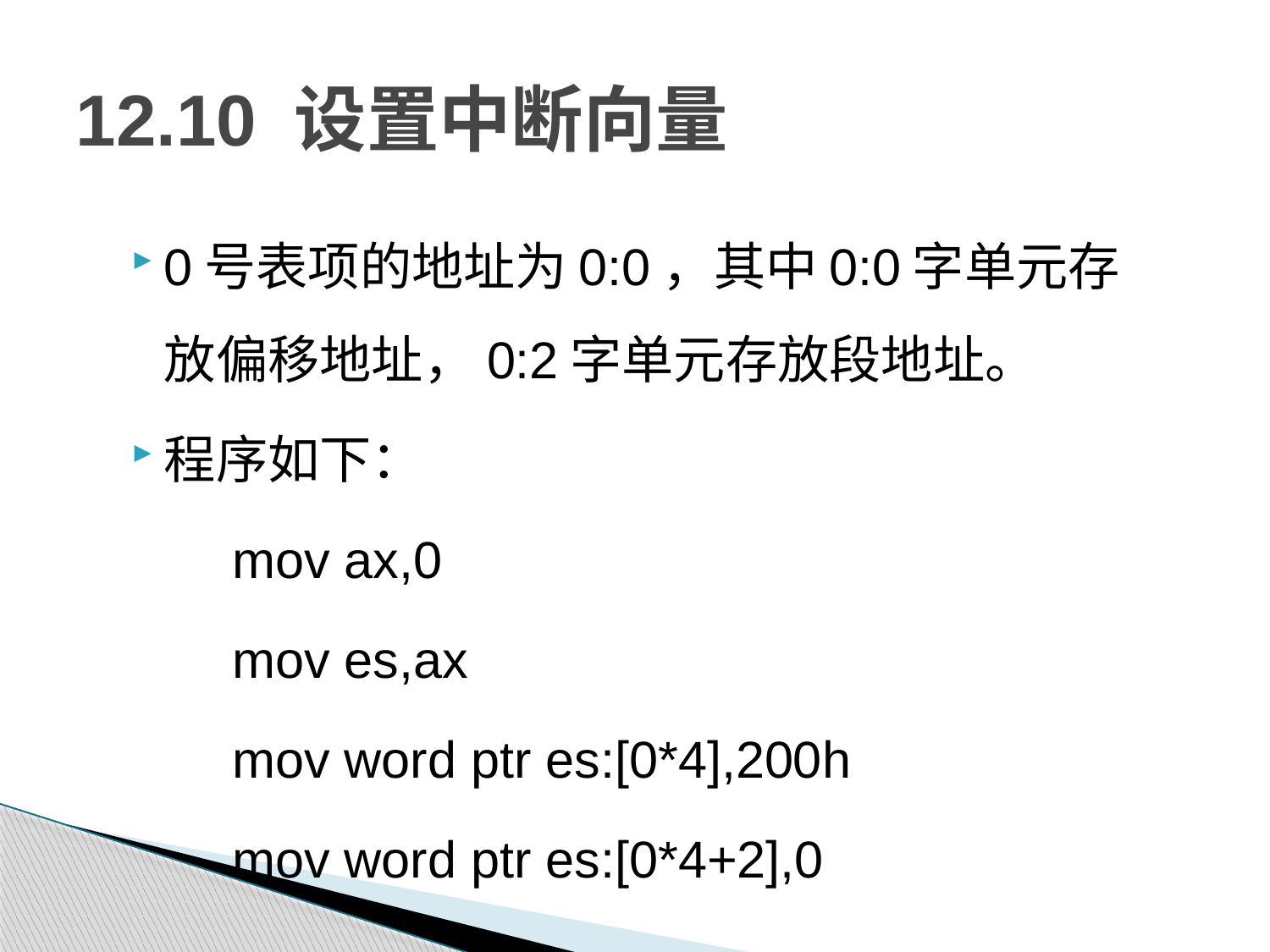

# 12.10 设置中断向量
0号表项的地址为0:0，其中0:0字单元存放偏移地址，0:2字单元存放段地址。
程序如下：
       mov ax,0
       mov es,ax
       mov word ptr es:[0*4],200h
       mov word ptr es:[0*4+2],0